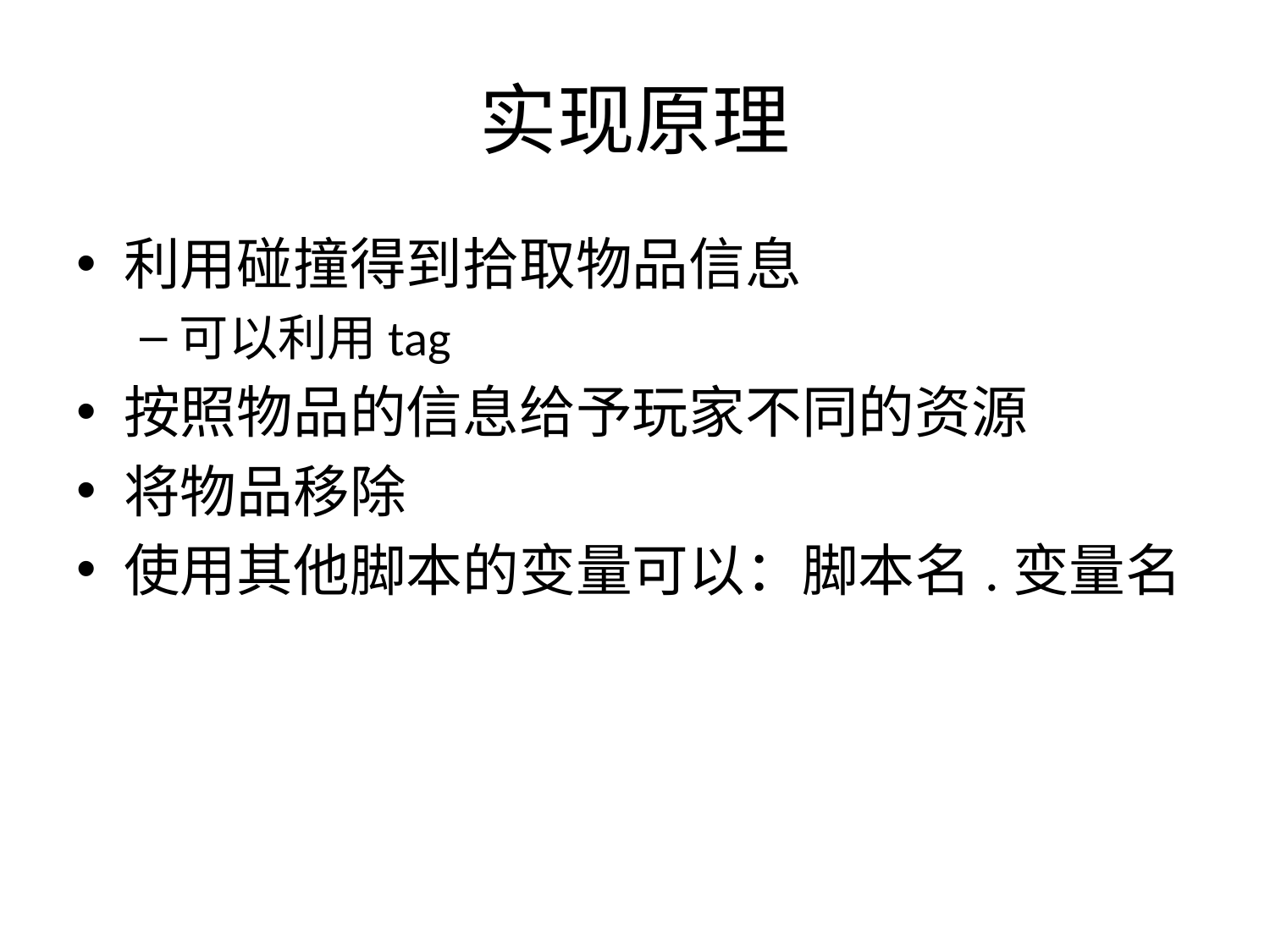

# 实现原理
利用碰撞得到拾取物品信息
可以利用tag
按照物品的信息给予玩家不同的资源
将物品移除
使用其他脚本的变量可以：脚本名.变量名